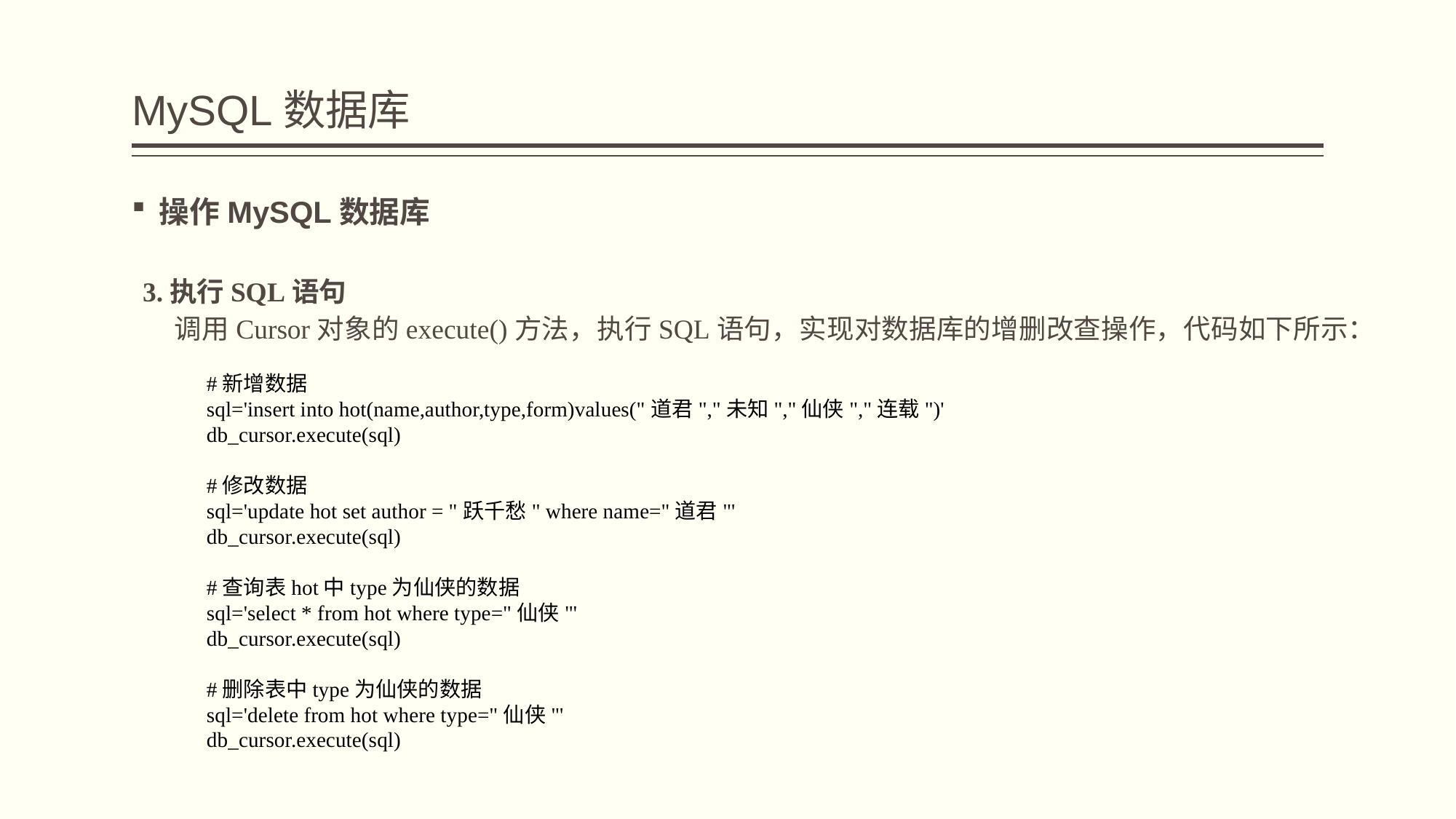

# MySQL数据库
操作MySQL数据库
3.执行SQL语句
调用Cursor对象的execute()方法，执行SQL语句，实现对数据库的增删改查操作，代码如下所示：

#新增数据
sql='insert into hot(name,author,type,form)values("道君","未知","仙侠","连载")'
db_cursor.execute(sql)

#修改数据
sql='update hot set author = "跃千愁" where name="道君"'
db_cursor.execute(sql)

#查询表hot中type为仙侠的数据
sql='select * from hot where type="仙侠"'
db_cursor.execute(sql)

#删除表中type为仙侠的数据
sql='delete from hot where type="仙侠"'
db_cursor.execute(sql)